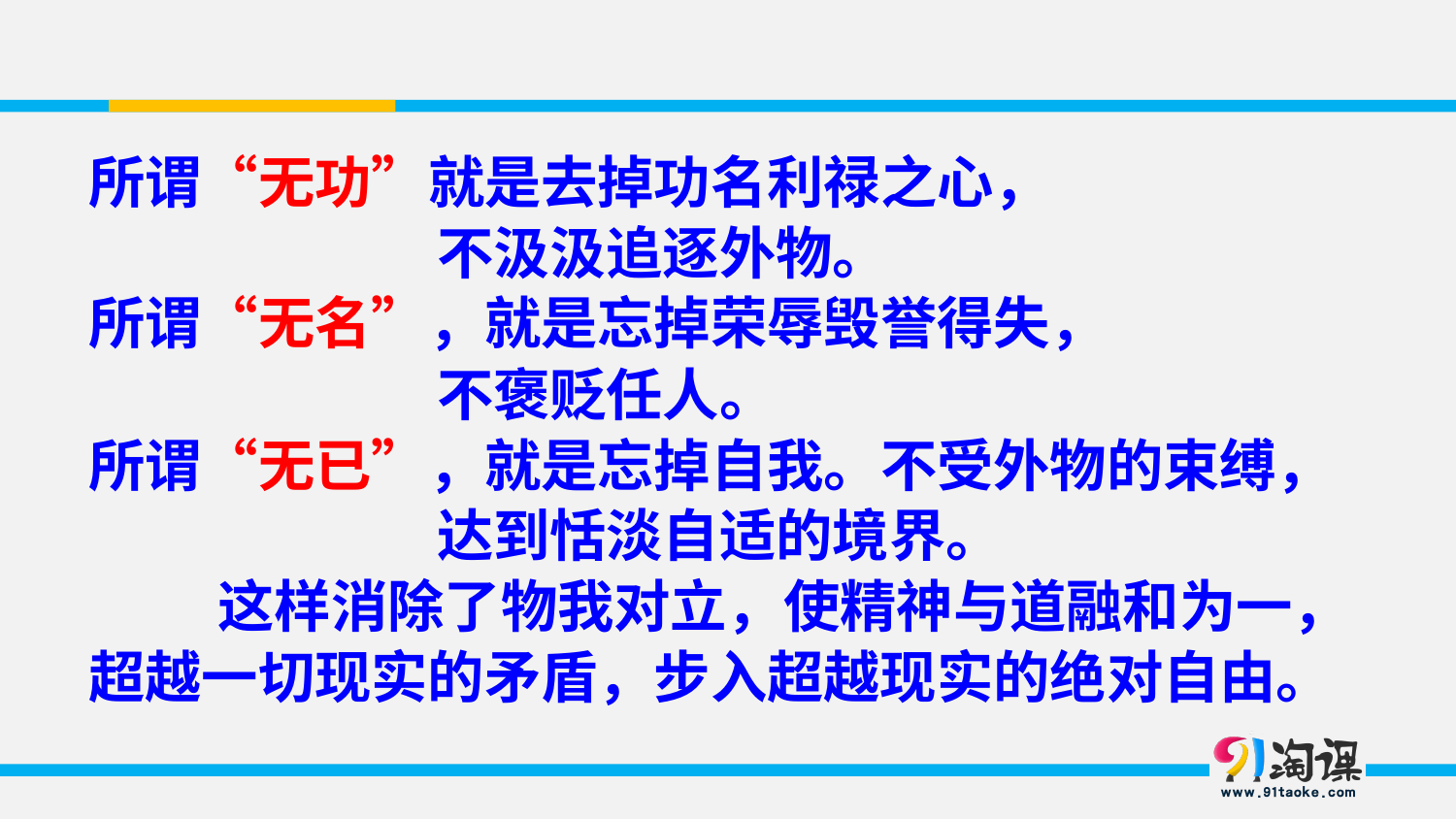

所谓“无功”就是去掉功名利禄之心，
                          不汲汲追逐外物。
所谓“无名”，就是忘掉荣辱毁誉得失，
                          不褒贬任人。
所谓“无已”，就是忘掉自我。不受外物的束缚，
                          达到恬淡自适的境界。
         这样消除了物我对立，使精神与道融和为一，
超越一切现实的矛盾，步入超越现实的绝对自由。